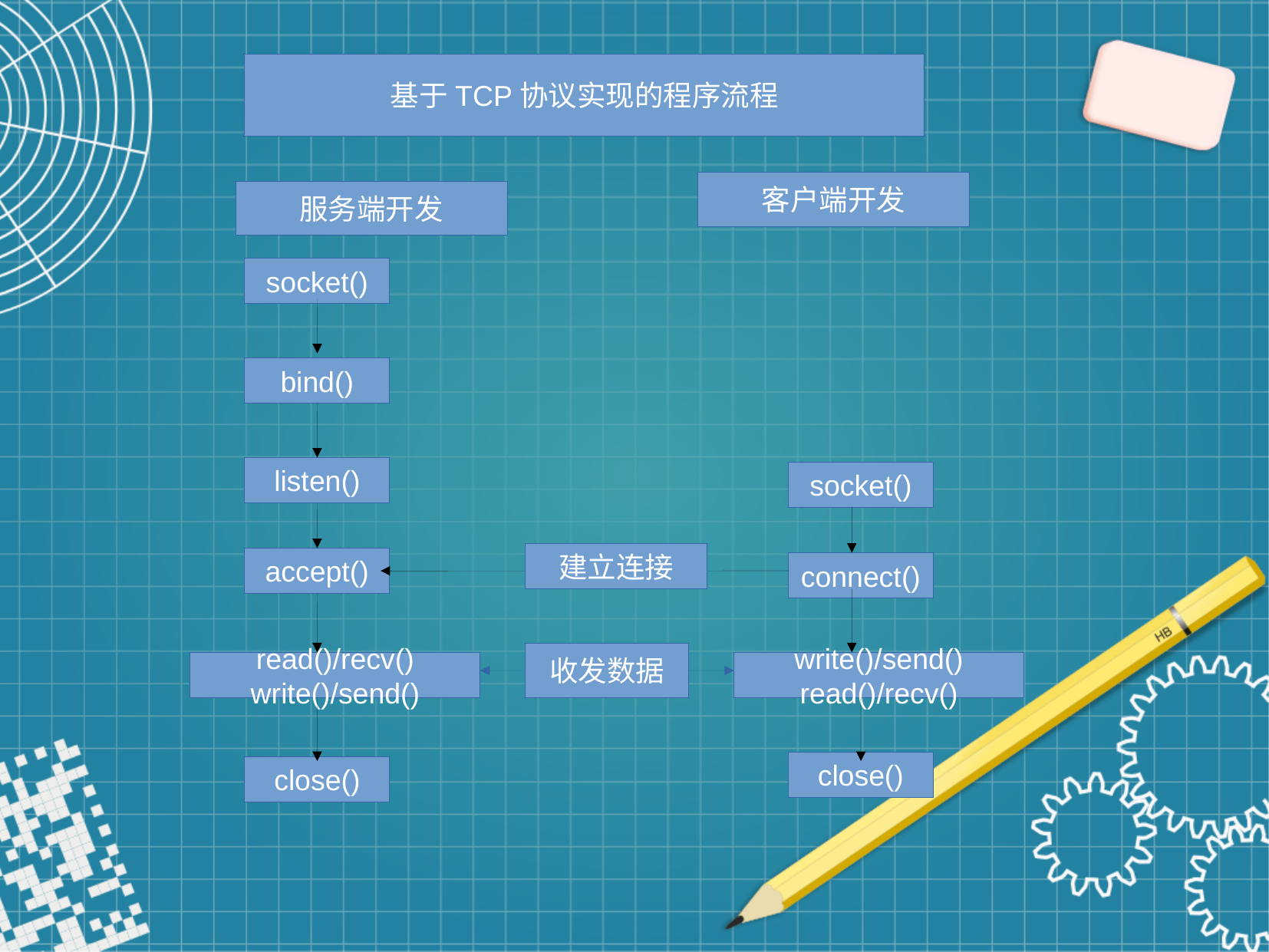

基于TCP协议实现的程序流程
客户端开发
服务端开发
socket()

bind()

listen()
socket()

建立连接
accept()
connect()

收发数据
read()/recv()
write()/send()
write()/send()
read()/recv()

close()
close()